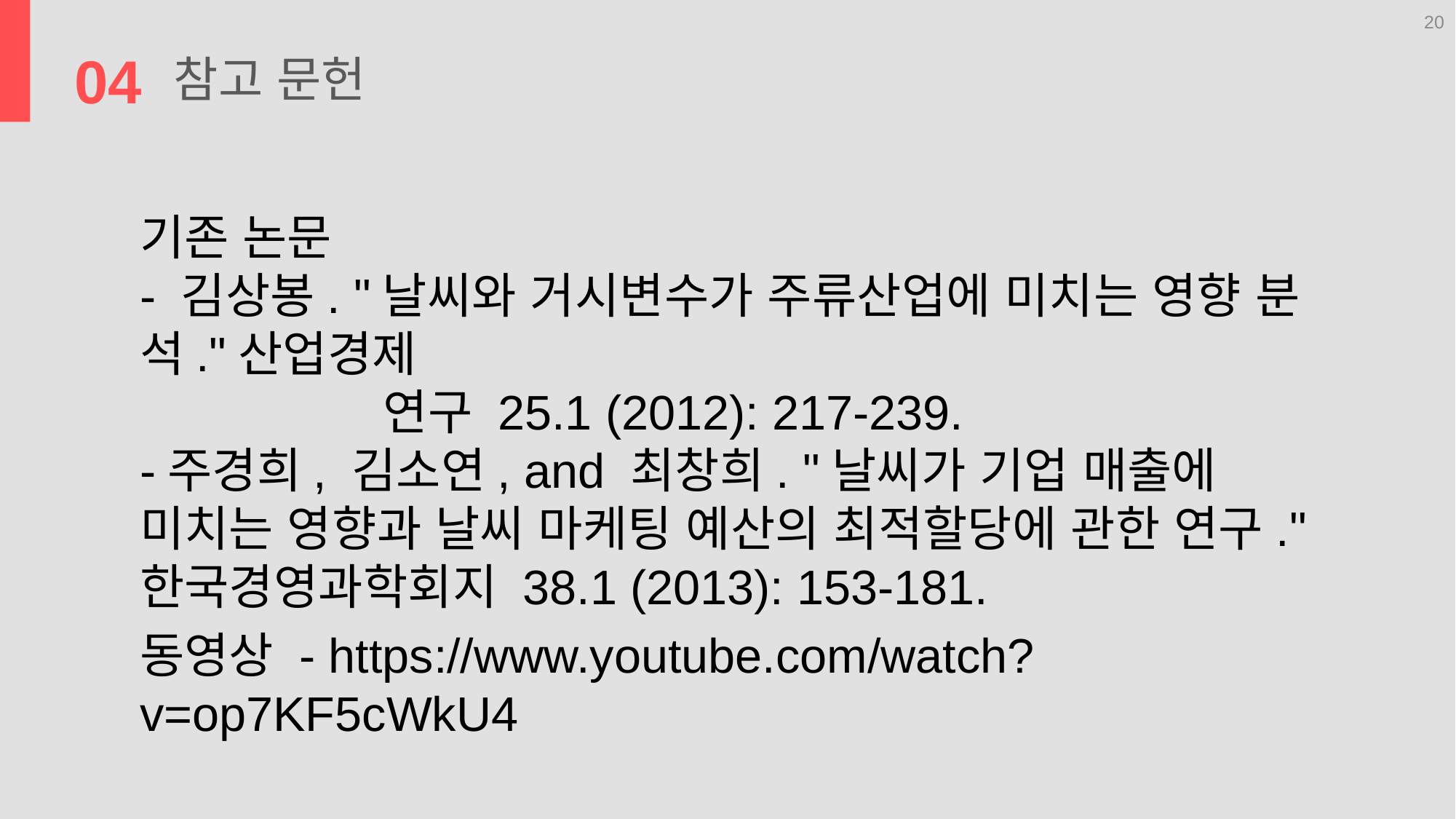

04
참고 문헌
20
기존 논문
- 김상봉. "날씨와 거시변수가 주류산업에 미치는 영향 분석."산업경제
                 연구 25.1 (2012): 217-239.
-주경희, 김소연, and 최창희. "날씨가 기업 매출에 미치는 영향과 날씨 마케팅 예산의 최적할당에 관한 연구." 한국경영과학회지 38.1 (2013): 153-181.

동영상 - https://www.youtube.com/watch?v=op7KF5cWkU4